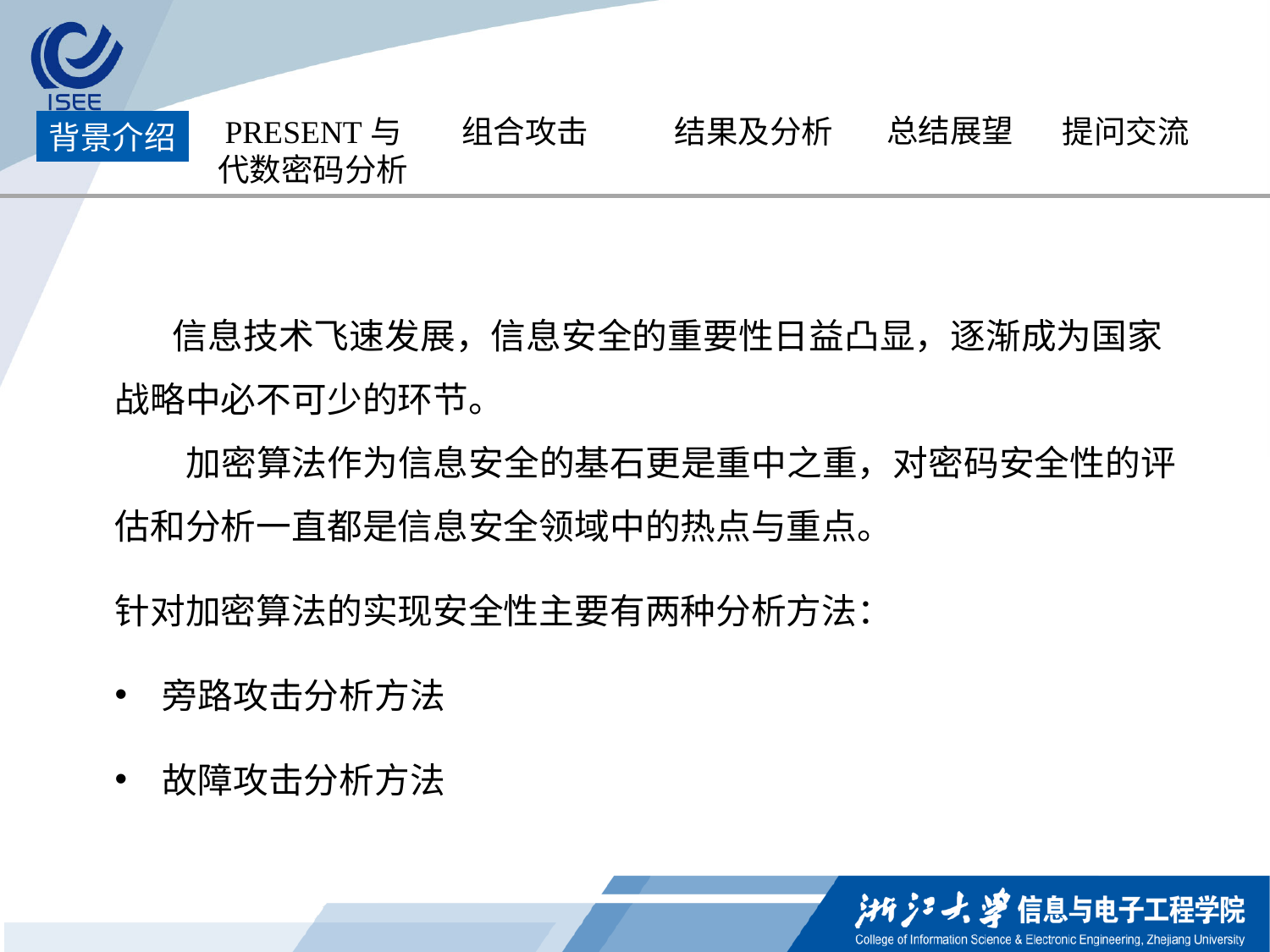

总结展望
PRESENT与
代数密码分析
组合攻击
结果及分析
提问交流
背景介绍
       信息技术飞速发展，信息安全的重要性日益凸显，逐渐成为国家战略中必不可少的环节。
        加密算法作为信息安全的基石更是重中之重，对密码安全性的评估和分析一直都是信息安全领域中的热点与重点。

针对加密算法的实现安全性主要有两种分析方法：
旁路攻击分析方法
故障攻击分析方法